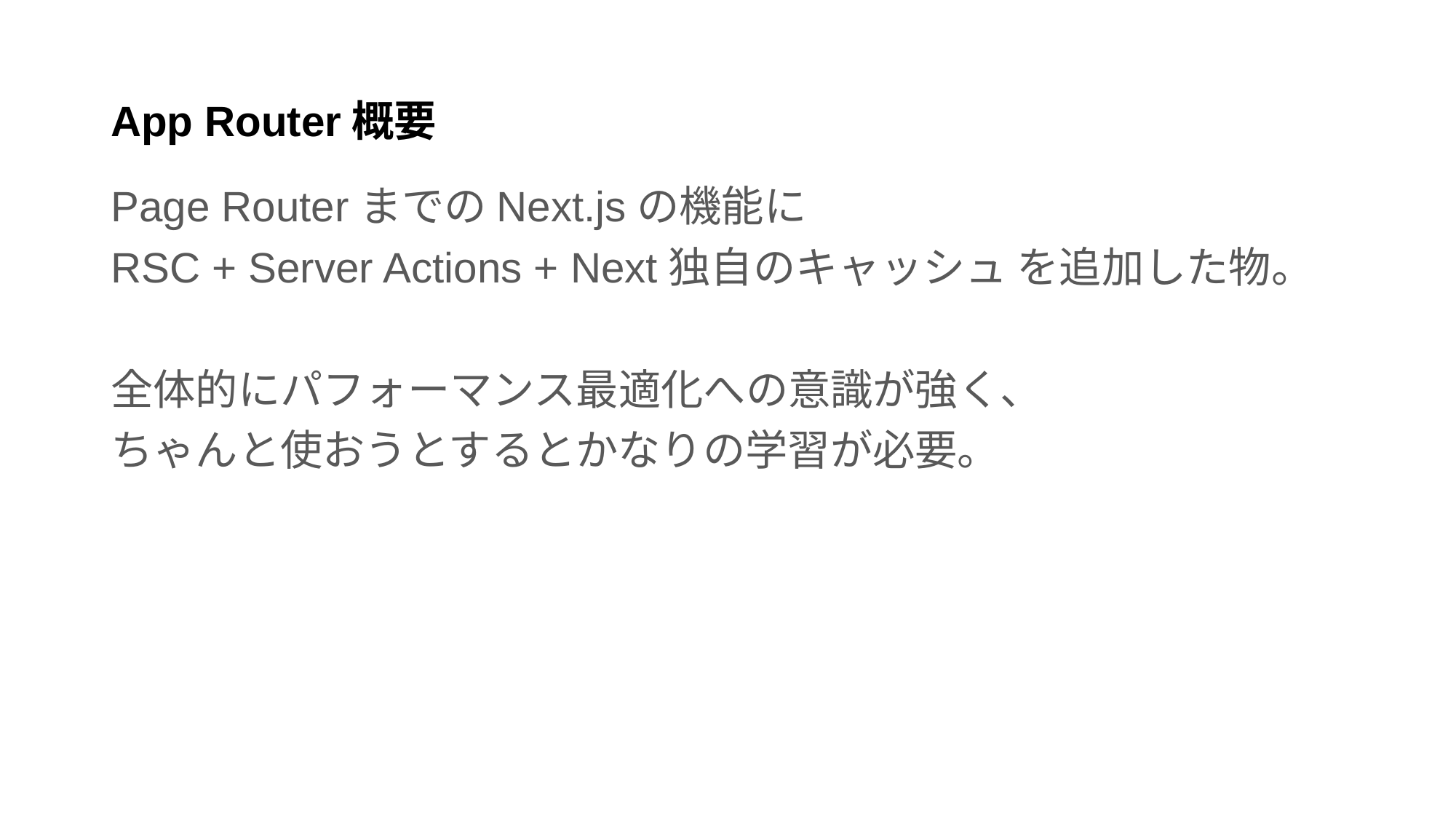

# App Router概要
Page RouterまでのNext.jsの機能に
RSC + Server Actions + Next独自のキャッシュ を追加した物。

全体的にパフォーマンス最適化への意識が強く、
ちゃんと使おうとするとかなりの学習が必要。